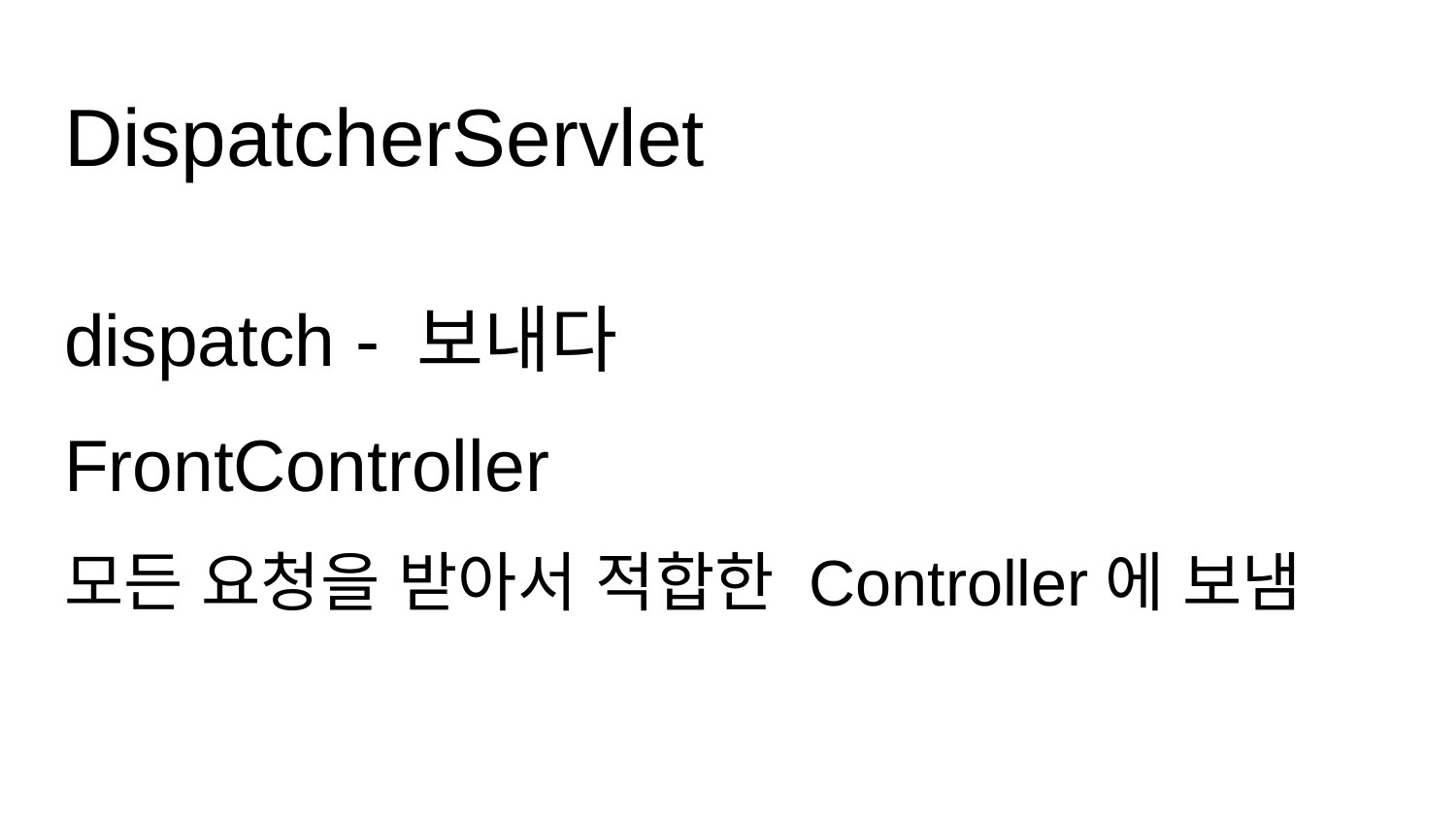

# DispatcherServlet
dispatch - 보내다
FrontController
모든 요청을 받아서 적합한 Controller에 보냄